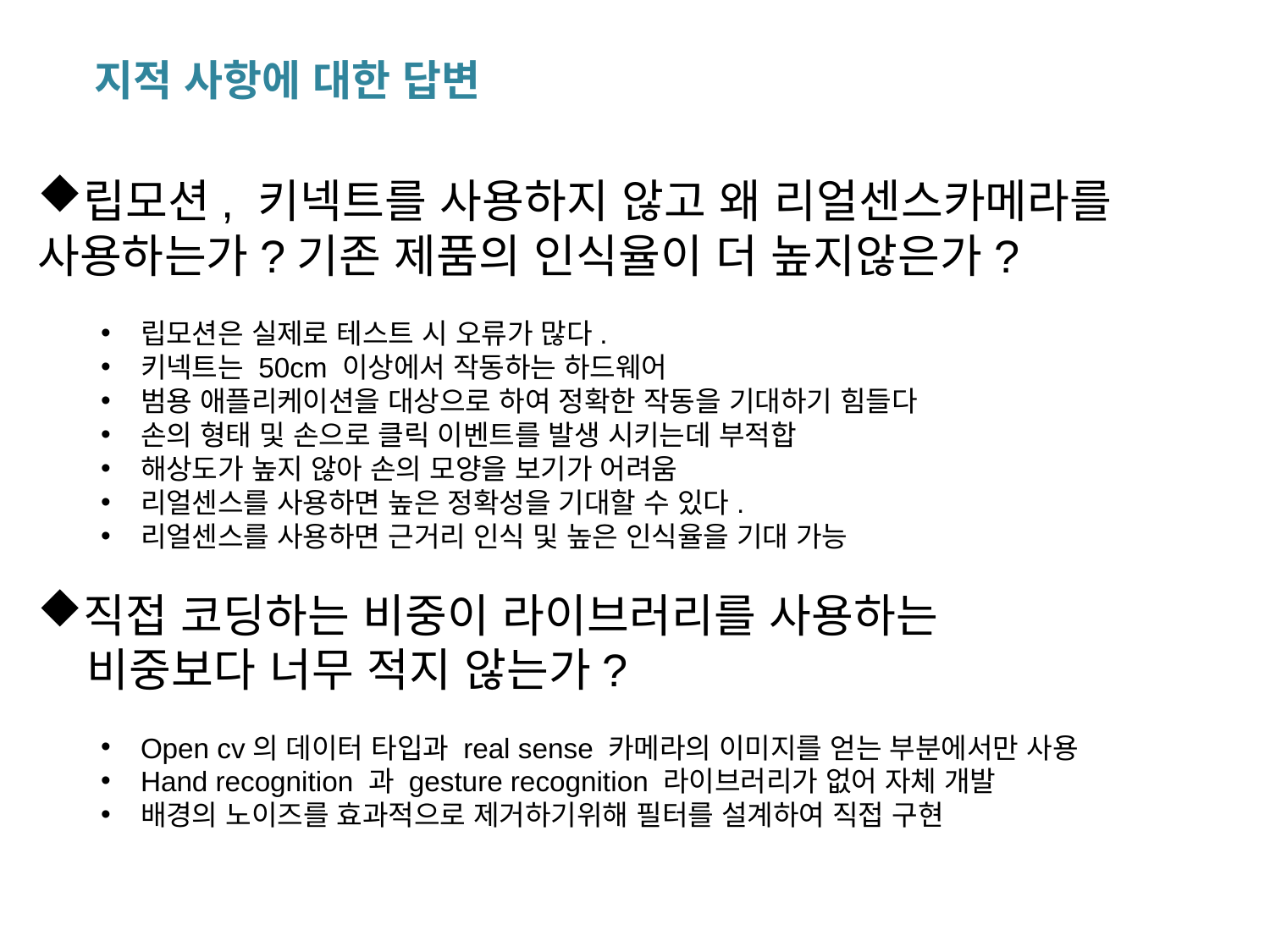

지적 사항에 대한 답변
립모션, 키넥트를 사용하지 않고 왜 리얼센스카메라를 사용하는가?기존 제품의 인식율이 더 높지않은가?

립모션은 실제로 테스트 시 오류가 많다.
키넥트는 50cm 이상에서 작동하는 하드웨어
범용 애플리케이션을 대상으로 하여 정확한 작동을 기대하기 힘들다
손의 형태 및 손으로 클릭 이벤트를 발생 시키는데 부적합
해상도가 높지 않아 손의 모양을 보기가 어려움
리얼센스를 사용하면 높은 정확성을 기대할 수 있다.
리얼센스를 사용하면 근거리 인식 및 높은 인식율을 기대 가능

직접 코딩하는 비중이 라이브러리를 사용하는
   비중보다 너무 적지 않는가?

Open cv의 데이터 타입과 real sense 카메라의 이미지를 얻는 부분에서만 사용
Hand recognition 과 gesture recognition 라이브러리가 없어 자체 개발
배경의 노이즈를 효과적으로 제거하기위해 필터를 설계하여 직접 구현